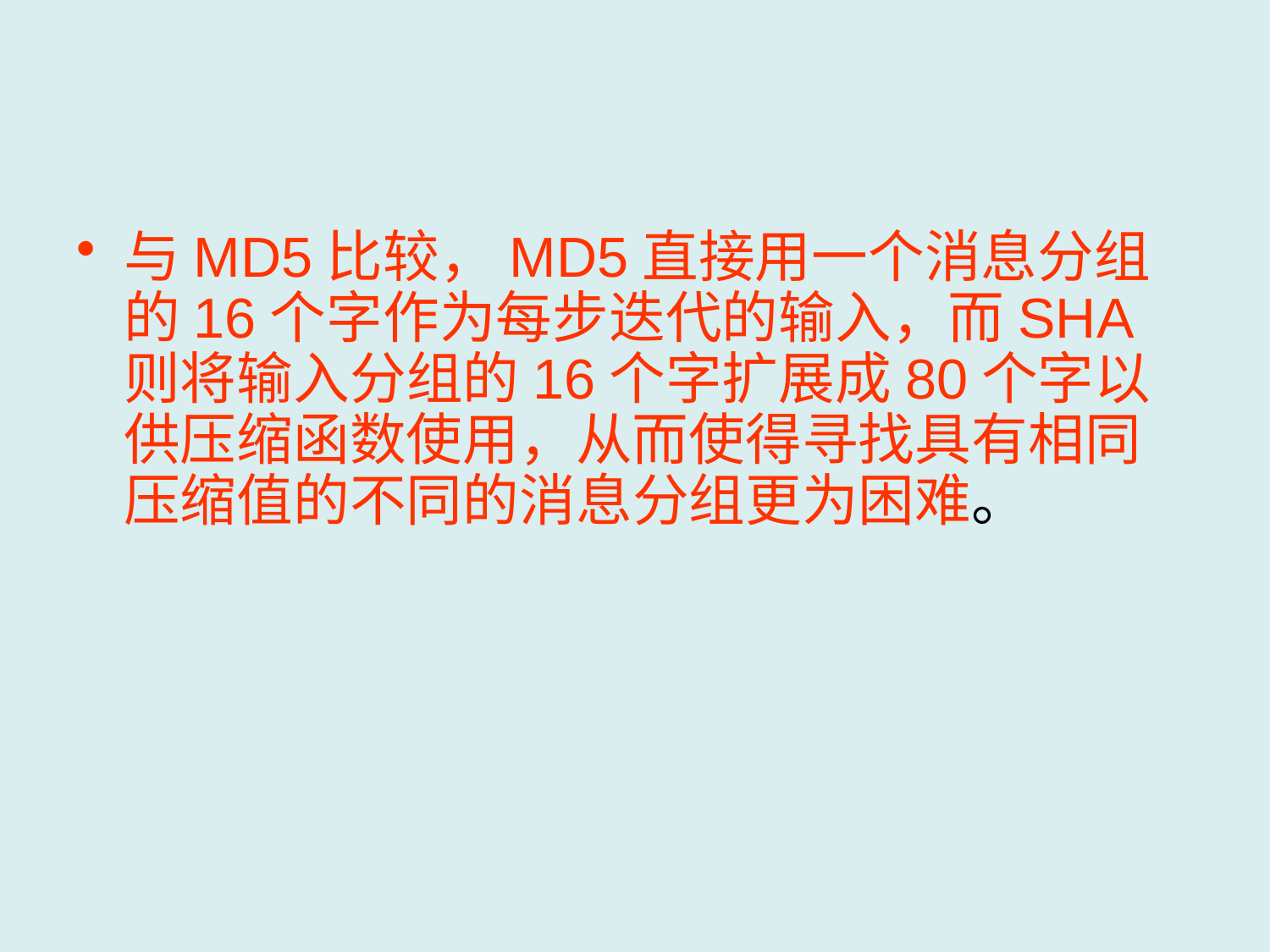

与MD5比较，MD5直接用一个消息分组的16个字作为每步迭代的输入，而SHA则将输入分组的16个字扩展成80个字以供压缩函数使用，从而使得寻找具有相同压缩值的不同的消息分组更为困难。